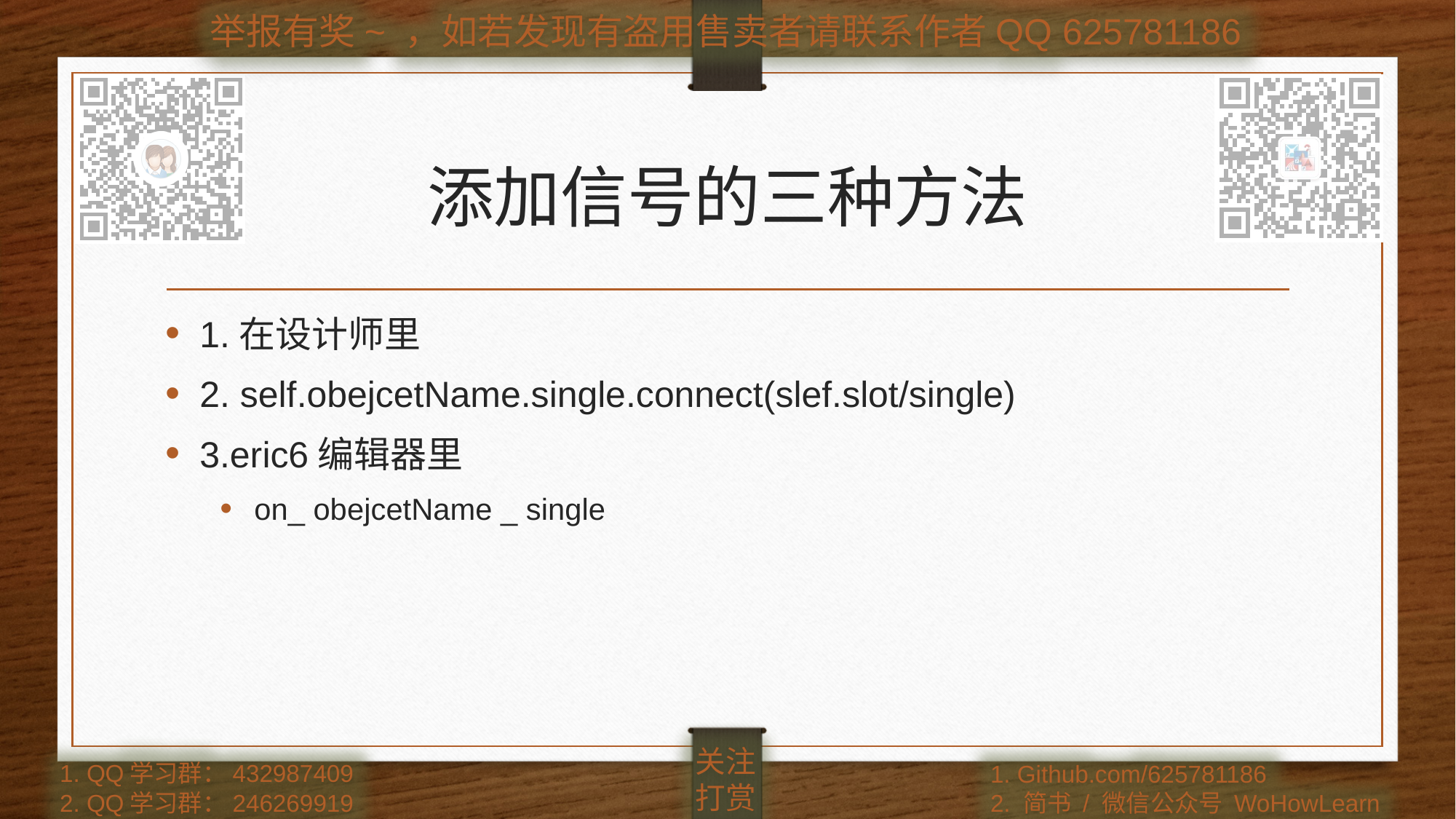

# 添加信号的三种方法
1.在设计师里
2. self.obejcetName.single.connect(slef.slot/single)
3.eric6编辑器里
on_ obejcetName _ single